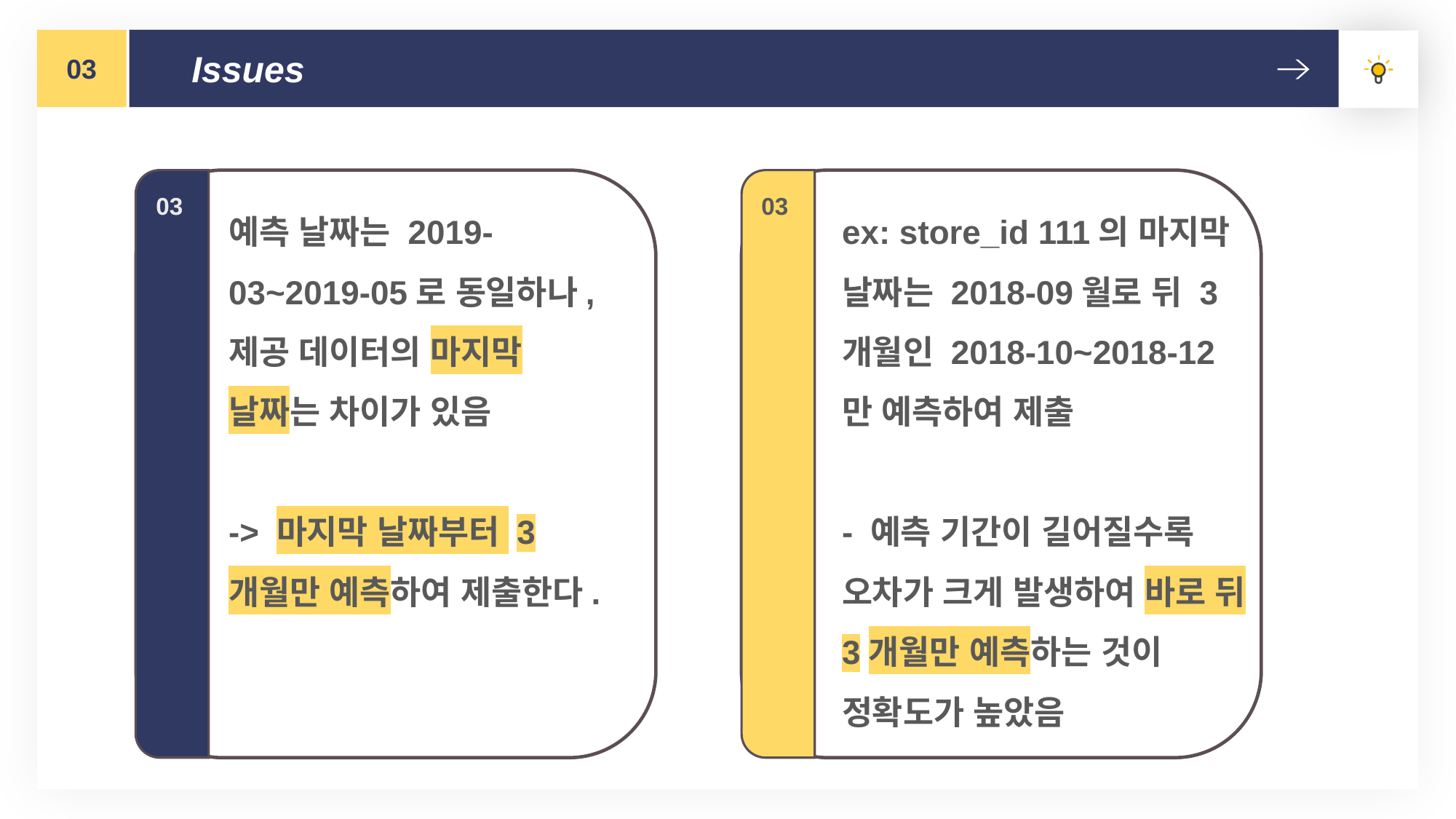

03
Issues

03
예측 날짜는 2019-03~2019-05로 동일하나, 제공 데이터의 마지막 날짜는 차이가 있음

-> 마지막 날짜부터 3개월만 예측하여 제출한다.
03
ex: store_id 111의 마지막 날짜는 2018-09월로 뒤 3개월인 2018-10~2018-12만 예측하여 제출

- 예측 기간이 길어질수록 오차가 크게 발생하여 바로 뒤 3개월만 예측하는 것이 정확도가 높았음
자료조사
▶